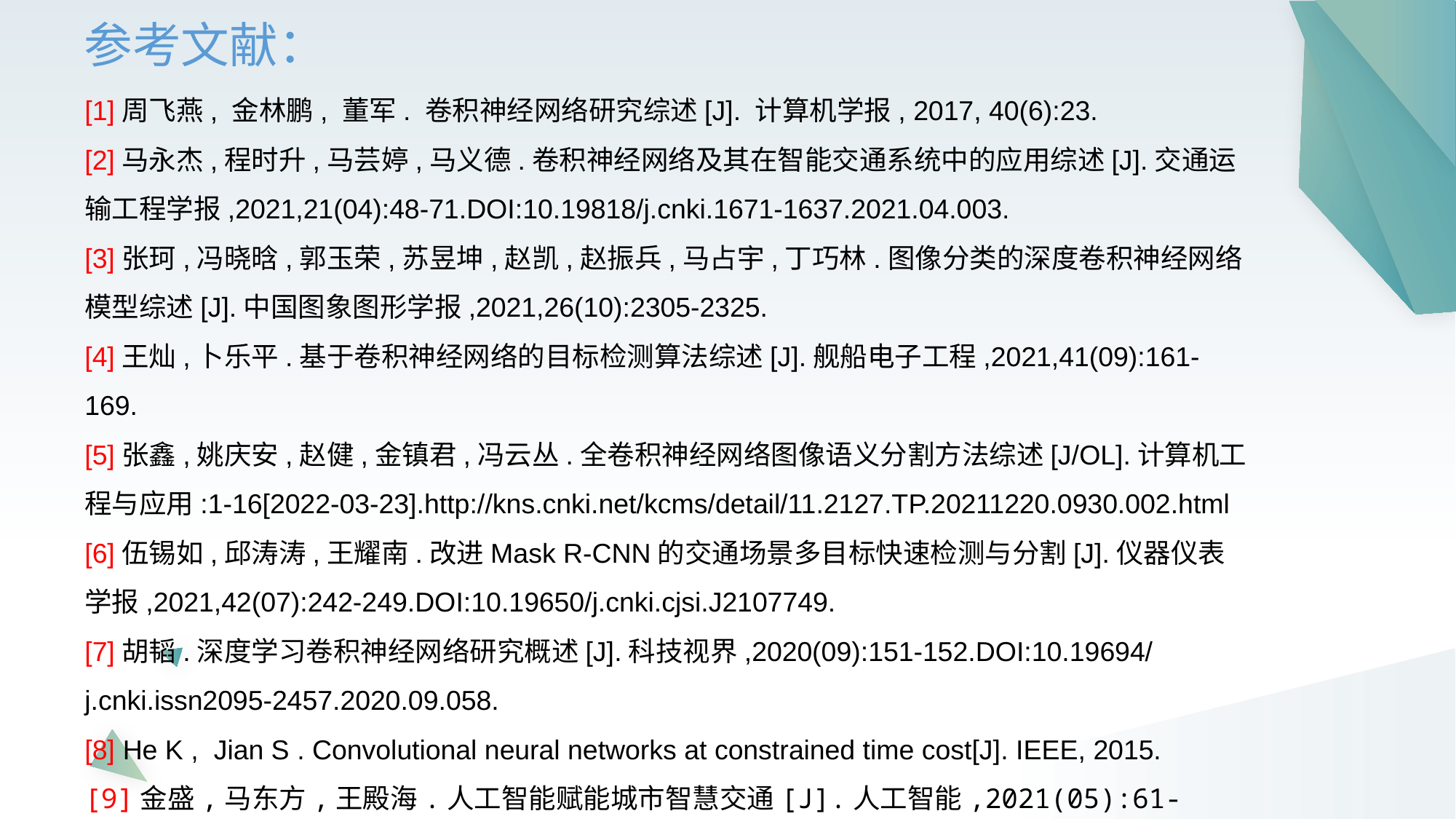

参考文献：

[1]周飞燕, 金林鹏, 董军. 卷积神经网络研究综述[J]. 计算机学报, 2017, 40(6):23.
[2]马永杰,程时升,马芸婷,马义德.卷积神经网络及其在智能交通系统中的应用综述[J].交通运输工程学报,2021,21(04):48-71.DOI:10.19818/j.cnki.1671-1637.2021.04.003.
[3]张珂,冯晓晗,郭玉荣,苏昱坤,赵凯,赵振兵,马占宇,丁巧林.图像分类的深度卷积神经网络模型综述[J].中国图象图形学报,2021,26(10):2305-2325.
[4]王灿,卜乐平.基于卷积神经网络的目标检测算法综述[J].舰船电子工程,2021,41(09):161-169.
[5]张鑫,姚庆安,赵健,金镇君,冯云丛.全卷积神经网络图像语义分割方法综述[J/OL].计算机工程与应用:1-16[2022-03-23].http://kns.cnki.net/kcms/detail/11.2127.TP.20211220.0930.002.html
[6]伍锡如,邱涛涛,王耀南.改进Mask R-CNN的交通场景多目标快速检测与分割[J].仪器仪表学报,2021,42(07):242-249.DOI:10.19650/j.cnki.cjsi.J2107749.
[7]胡韬.深度学习卷积神经网络研究概述[J].科技视界,2020(09):151-152.DOI:10.19694/j.cnki.issn2095-2457.2020.09.058.
[8] He K ,  Jian S . Convolutional neural networks at constrained time cost[J]. IEEE, 2015.
[9]金盛,马东方,王殿海.人工智能赋能城市智慧交通[J].人工智能,2021(05):61-66.DOI:10.16453/j.cnki.ISSN2096-5036.2021.05.006.